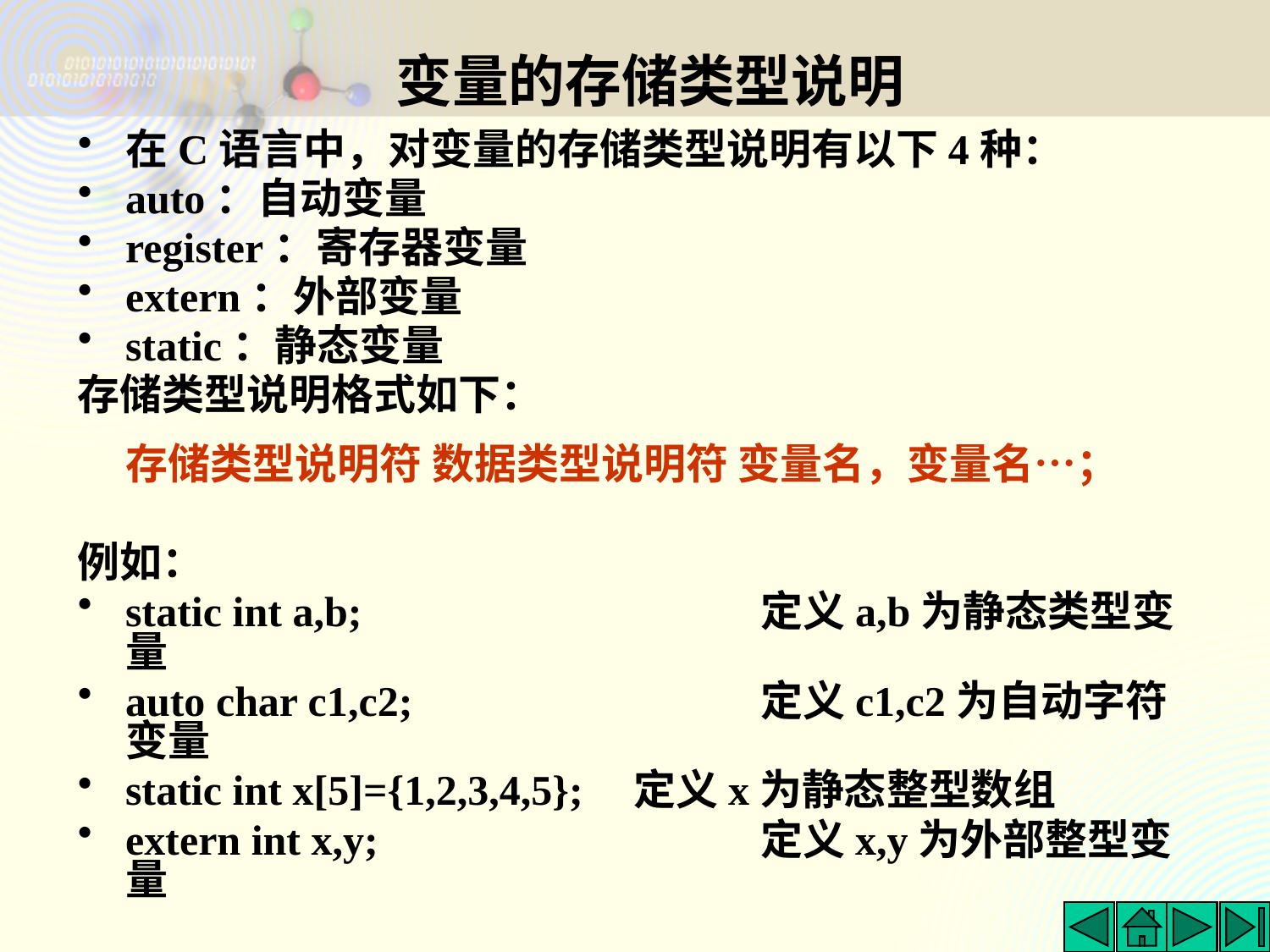

# 变量的存储类型说明
在C语言中，对变量的存储类型说明有以下4种：
auto：自动变量
register：寄存器变量
extern：外部变量
static：静态变量
存储类型说明格式如下：
    存储类型说明符 数据类型说明符 变量名，变量名…；

例如：
static int a,b; 　　　　　　　	定义a,b为静态类型变量
auto char c1,c2; 　　　　　	定义c1,c2为自动字符变量
static int x[5]={1,2,3,4,5}; 	定义x为静态整型数组
extern int x,y; 　　　　　　	定义x,y为外部整型变量